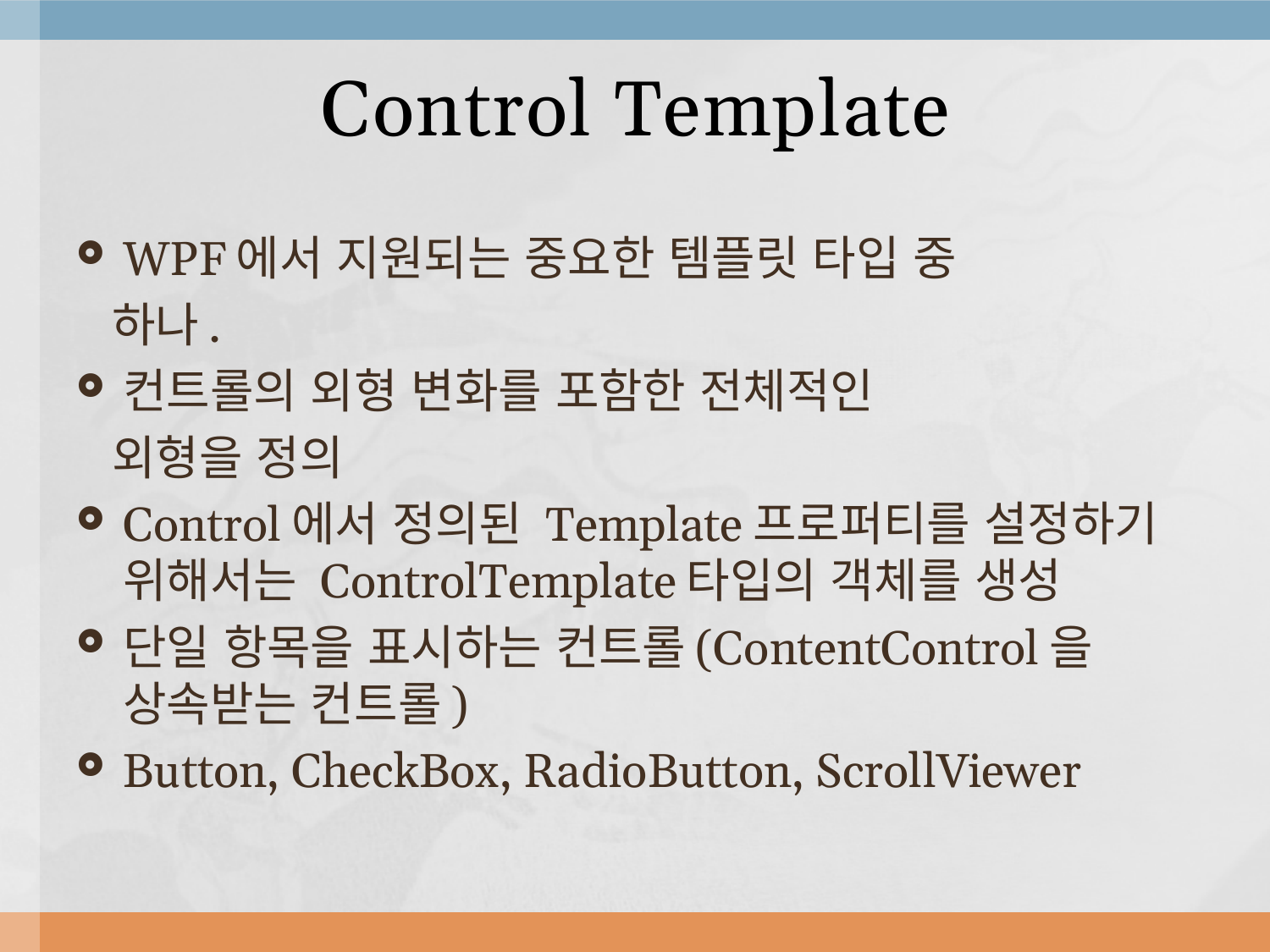

# Control Template
WPF에서 지원되는 중요한 템플릿 타입 중
  하나.
컨트롤의 외형 변화를 포함한 전체적인
  외형을 정의
Control에서 정의된 Template프로퍼티를 설정하기 위해서는 ControlTemplate타입의 객체를 생성
단일 항목을 표시하는 컨트롤(ContentControl을 상속받는 컨트롤)
Button, CheckBox, RadioButton, ScrollViewer